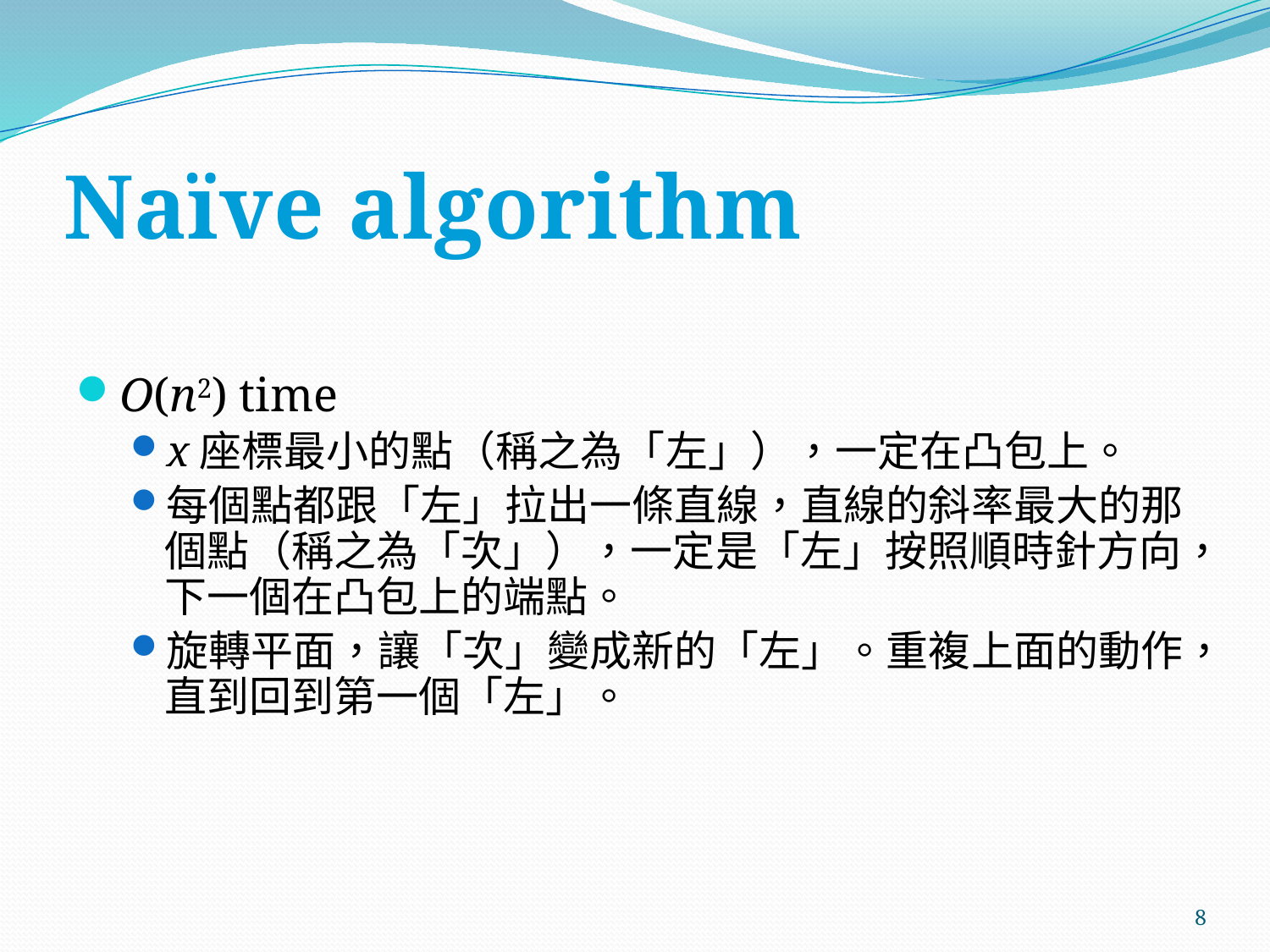

# Naïve algorithm
O(n2) time
x座標最小的點（稱之為「左」），一定在凸包上。
每個點都跟「左」拉出一條直線，直線的斜率最大的那個點（稱之為「次」），一定是「左」按照順時針方向，下一個在凸包上的端點。
旋轉平面，讓「次」變成新的「左」。重複上面的動作，直到回到第一個「左」。
8